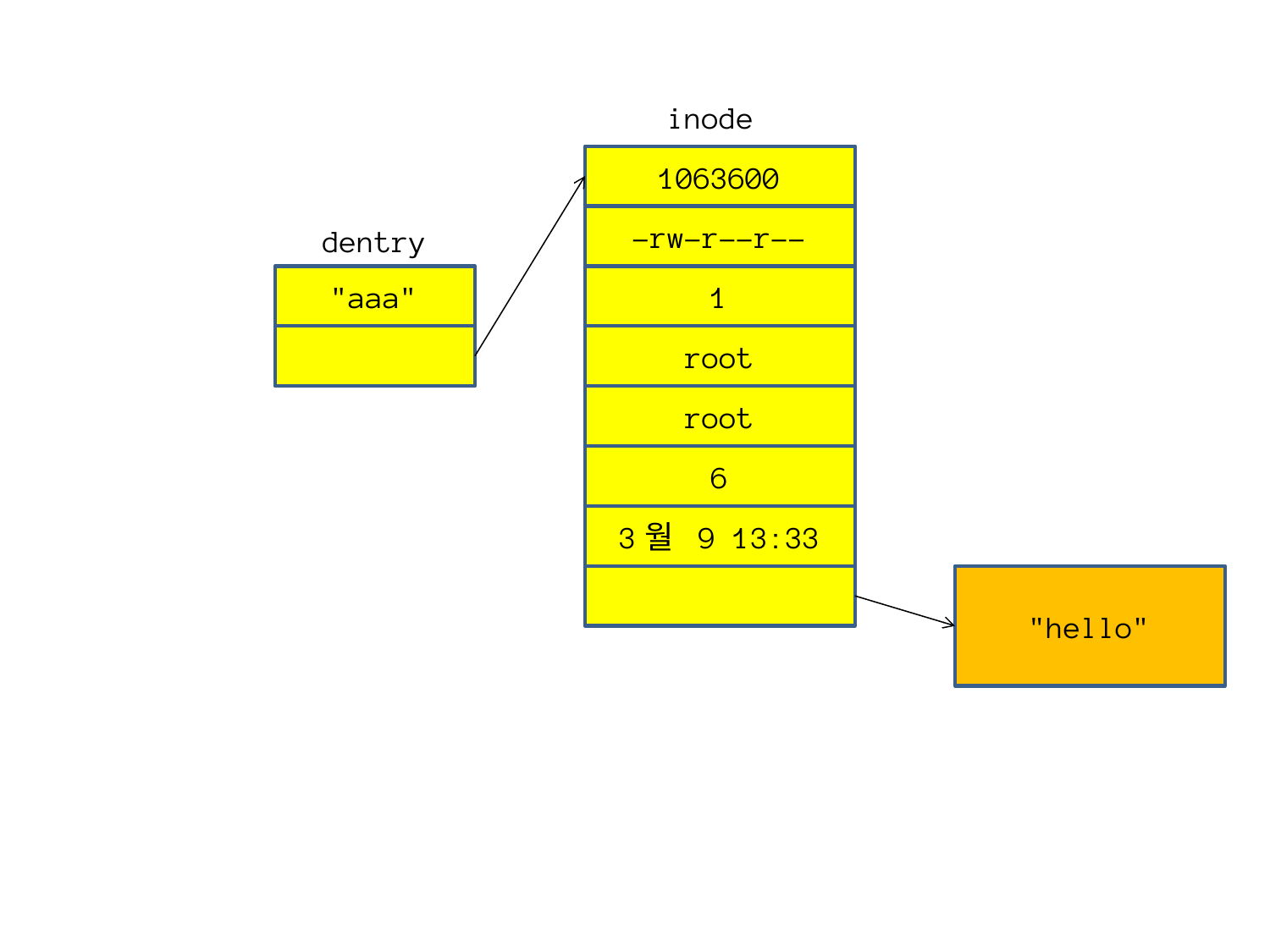

inode
1063600
-rw-r--r--
dentry
"aaa"
1

root
root
6
3월  9 13:33

"hello"